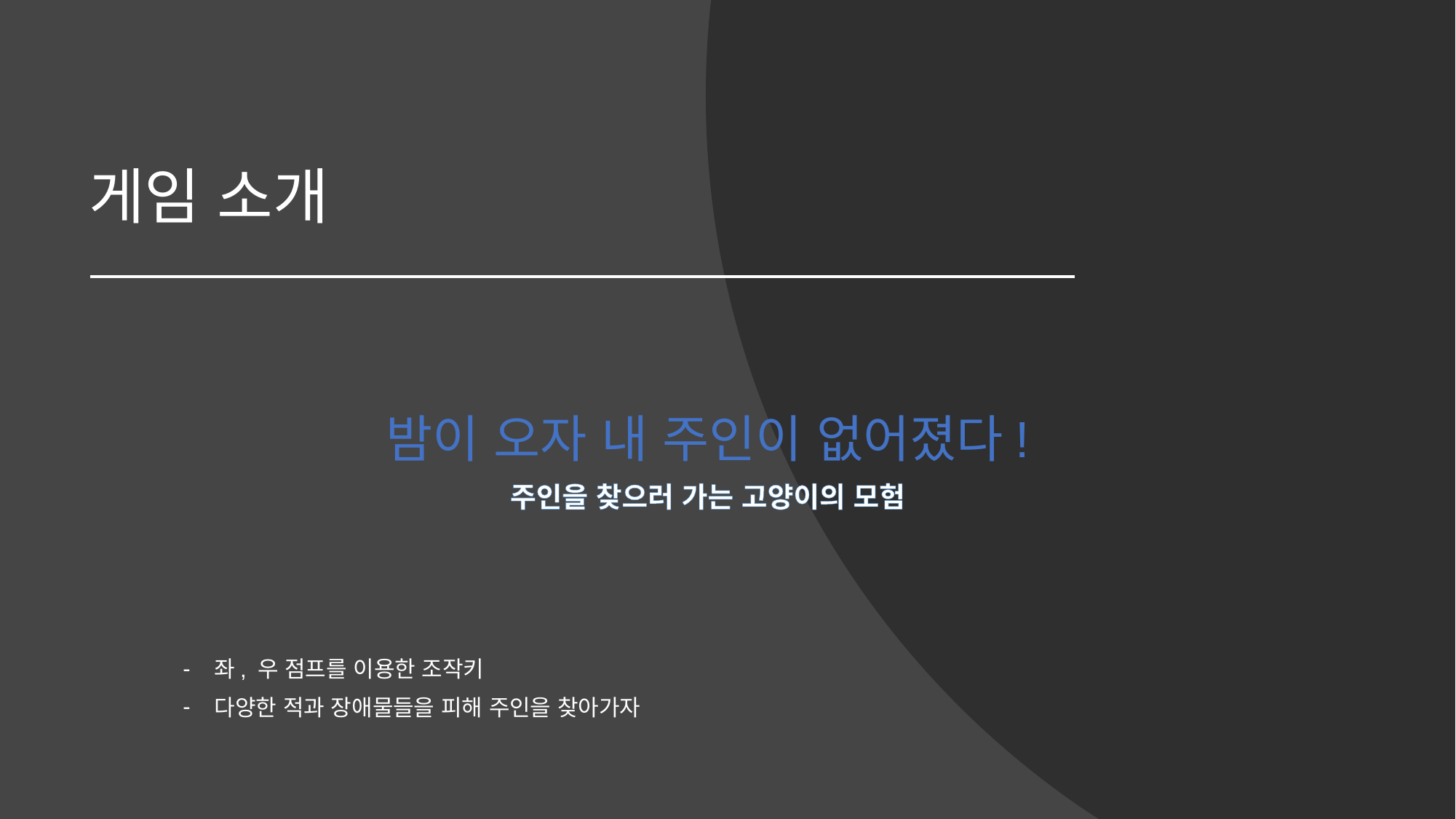

# 게임 소개

밤이 오자 내 주인이 없어졌다!
주인을 찾으러 가는 고양이의 모험

좌, 우 점프를 이용한 조작키
다양한 적과 장애물들을 피해 주인을 찾아가자